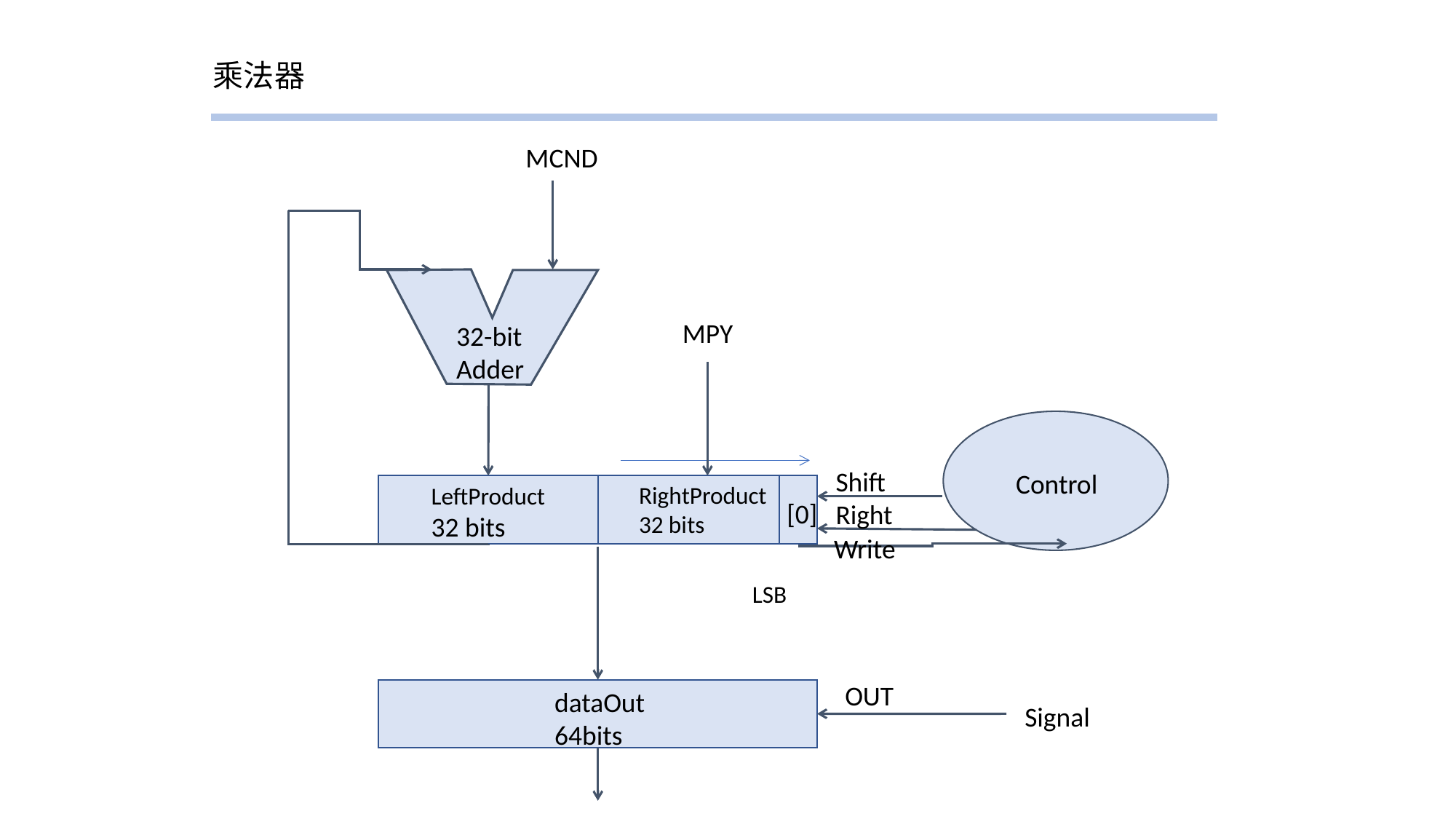

# 乘法器
MCND

MPY
32-bit Adder

Shift Right
Control
RightProduct
32 bits

LeftProduct
32 bits
[0]

Write
LSB
OUT
dataOut 64bits
Signal